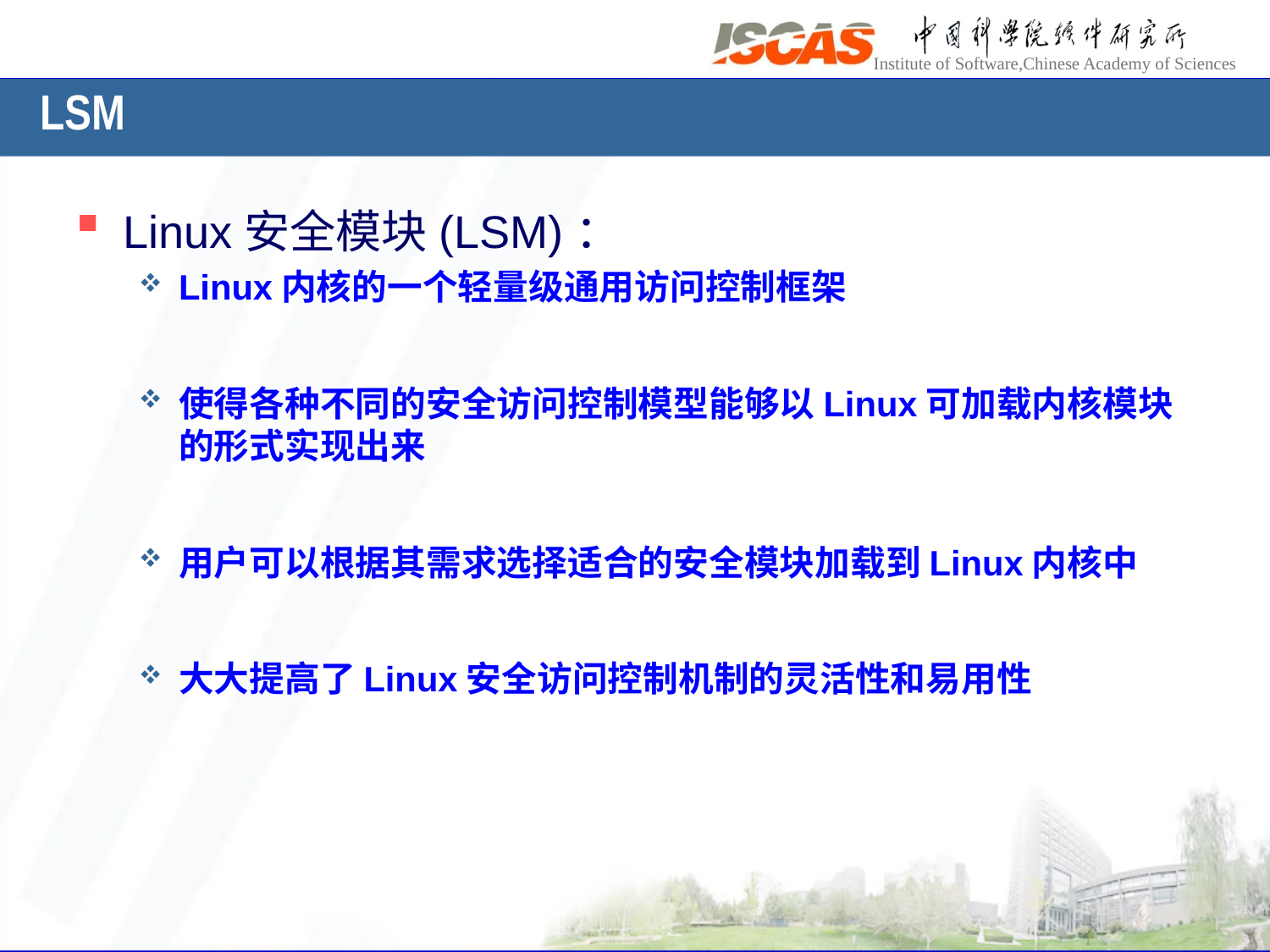

# LSM
Linux安全模块(LSM)：
Linux内核的一个轻量级通用访问控制框架

使得各种不同的安全访问控制模型能够以Linux可加载内核模块的形式实现出来

用户可以根据其需求选择适合的安全模块加载到Linux内核中

大大提高了Linux安全访问控制机制的灵活性和易用性